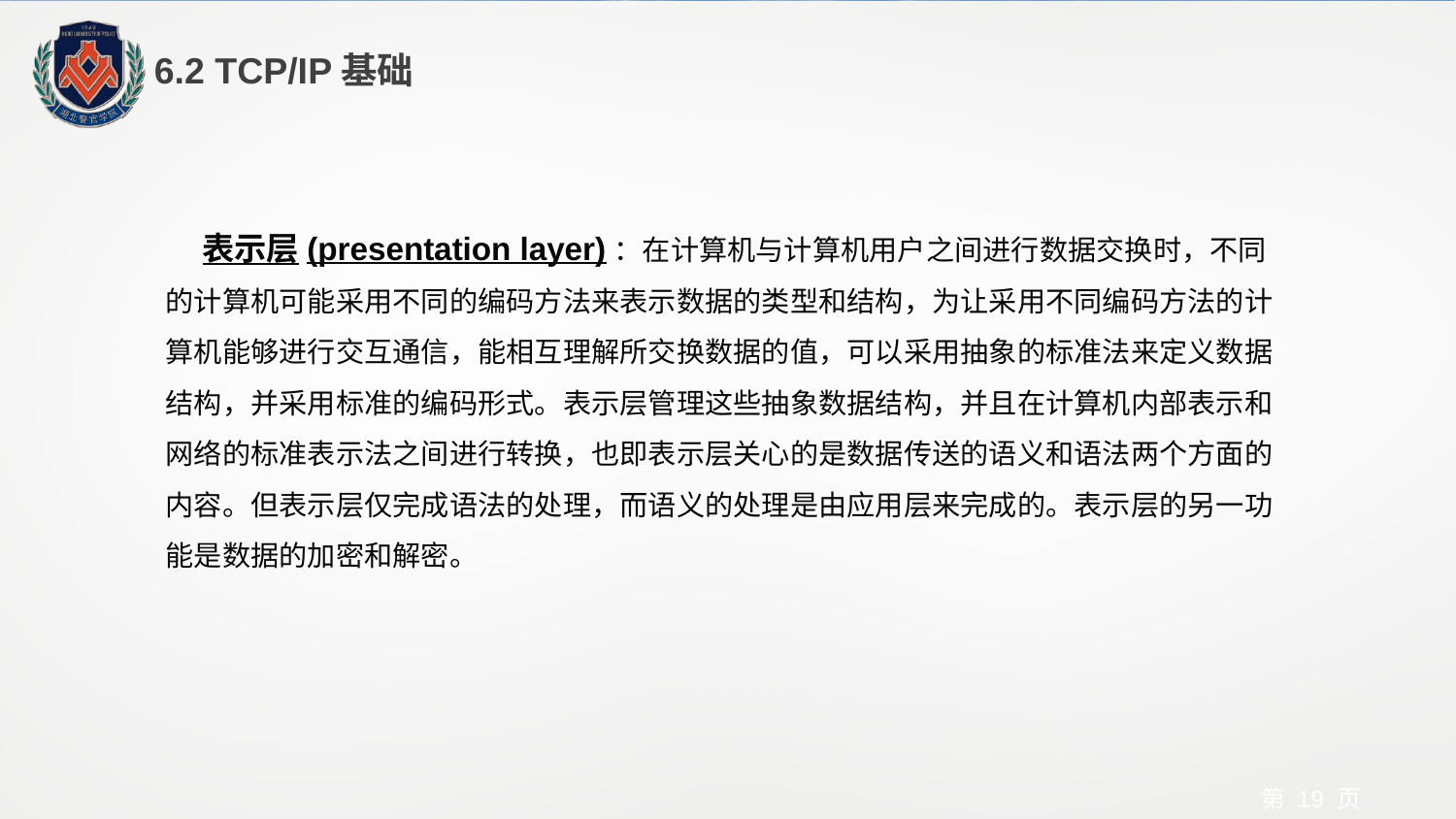

6.2 TCP/IP基础
    表示层(presentation layer)：在计算机与计算机用户之间进行数据交换时，不同的计算机可能采用不同的编码方法来表示数据的类型和结构，为让采用不同编码方法的计算机能够进行交互通信，能相互理解所交换数据的值，可以采用抽象的标准法来定义数据结构，并采用标准的编码形式。表示层管理这些抽象数据结构，并且在计算机内部表示和网络的标准表示法之间进行转换，也即表示层关心的是数据传送的语义和语法两个方面的内容。但表示层仅完成语法的处理，而语义的处理是由应用层来完成的。表示层的另一功能是数据的加密和解密。